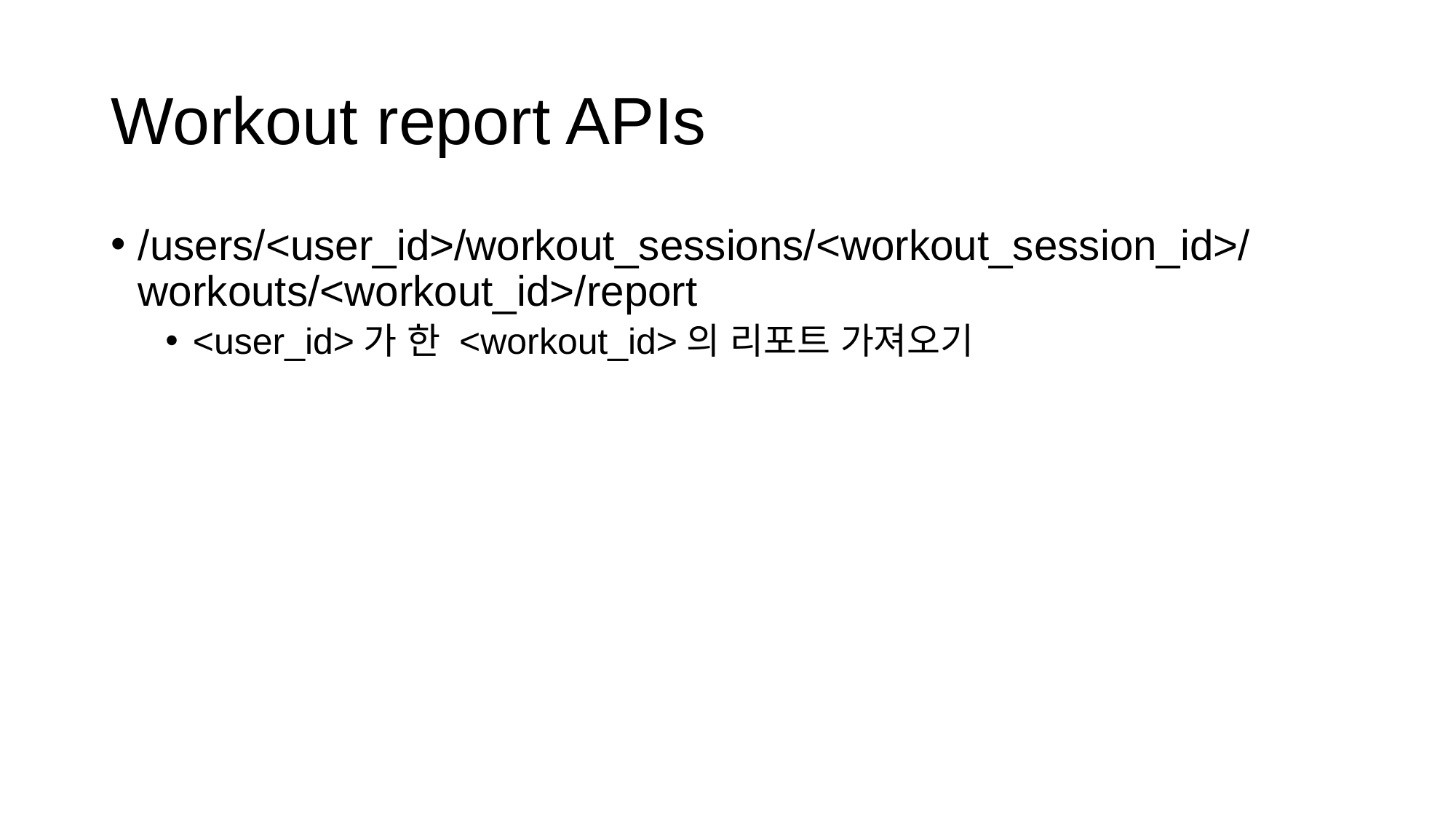

# Workout report APIs
/users/<user_id>/workout_sessions/<workout_session_id>/workouts/<workout_id>/report
<user_id>가 한 <workout_id>의 리포트 가져오기